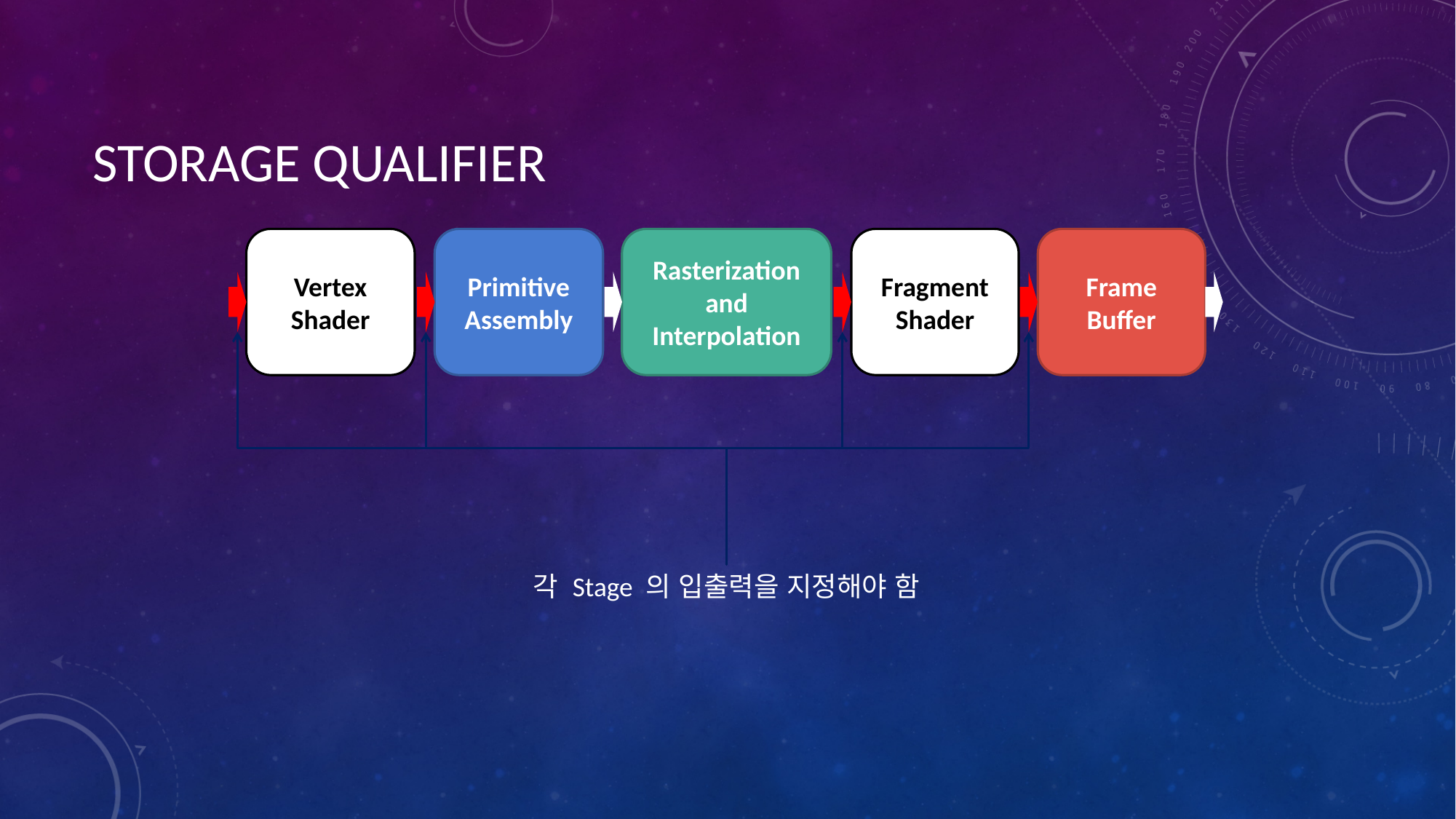

# Storage Qualifier
Vertex Shader
Primitive Assembly
Rasterization and Interpolation
Fragment Shader
Frame Buffer

각 Stage 의 입출력을 지정해야 함